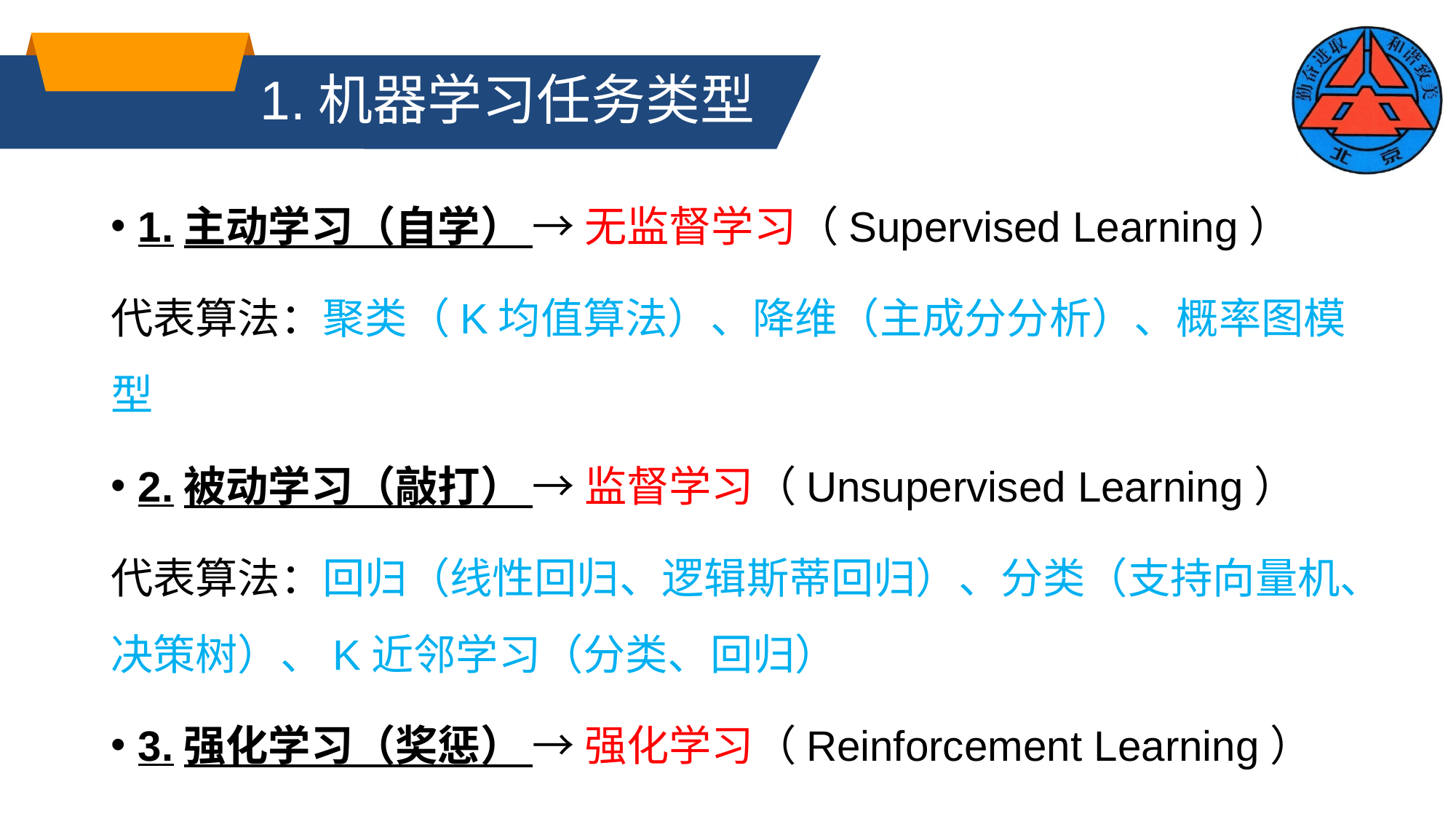

# 1.机器学习任务类型
1.主动学习（自学） → 无监督学习（Supervised Learning）
代表算法：聚类（K均值算法）、降维（主成分分析）、概率图模型
2.被动学习（敲打） → 监督学习（Unsupervised Learning）
代表算法：回归（线性回归、逻辑斯蒂回归）、分类（支持向量机、决策树）、K近邻学习（分类、回归）
3.强化学习（奖惩） → 强化学习（Reinforcement Learning）